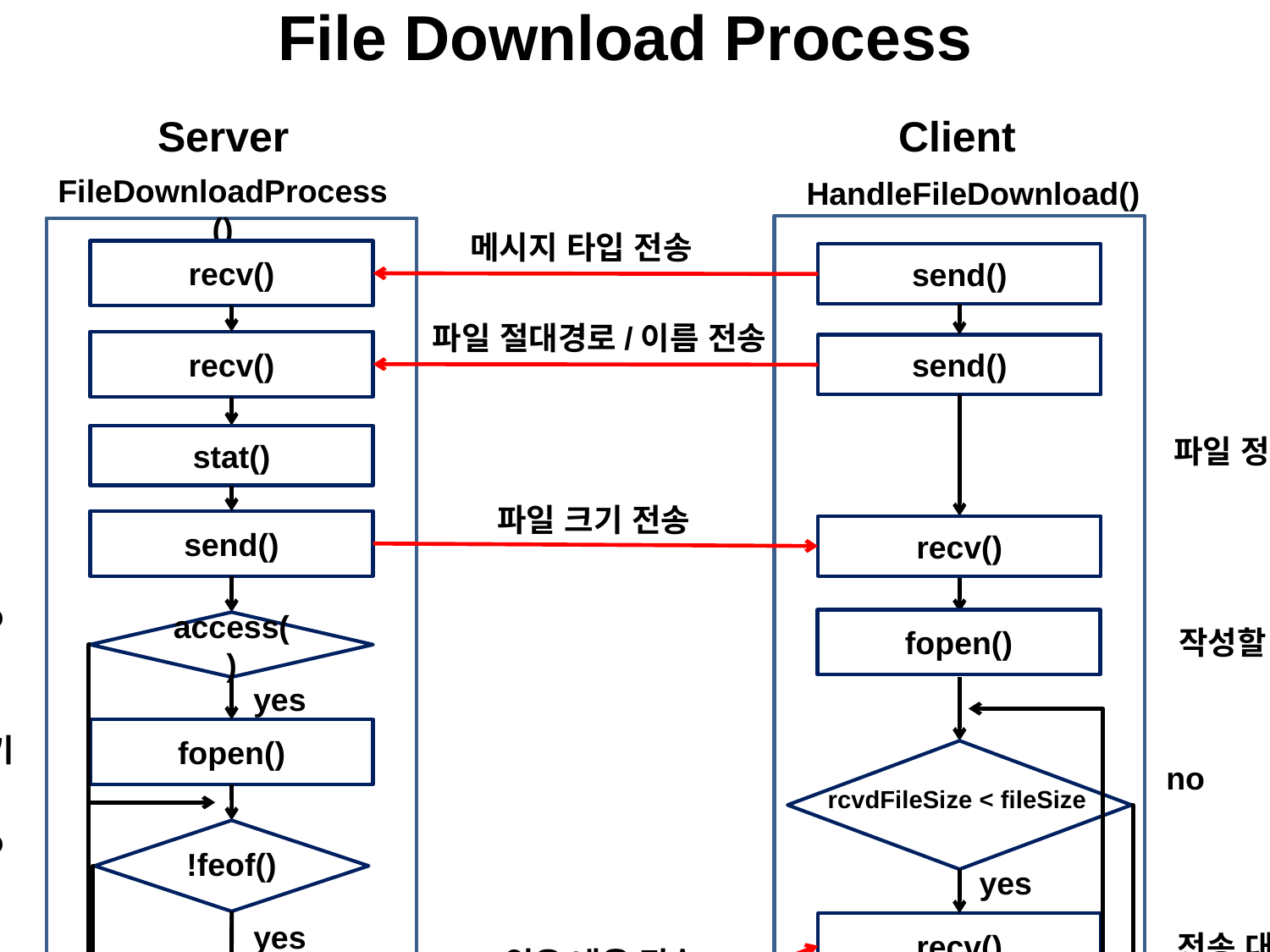

File Download Process
Server
Client
FileDownloadProcess()
HandleFileDownload()

메시지 타입 전송
recv()
send()
파일 절대경로/이름 전송
recv()
send()
stat()
파일 정보 획득
파일 크기 전송
send()
recv()
no
fopen()
access()
작성할 파일 열기
yes
fopen()
전송 대상 파일 열기

no
rcvdFileSize < fileSize
no

!feof()
yes
yes
recv()
전송 대상 파일 열기
읽은 내용 전송
fread()
파일 내용 읽기
fwrite()
파일 내용 읽기
send()
rcvdFileSize += numBytesRcvd
수신된 크기 저장
수신된 크기 저장
fclose()
fclose()
파일 닫기
파일 닫기
FileAck 전송
FileAck 수신
recv()
send()
exit()
exit()